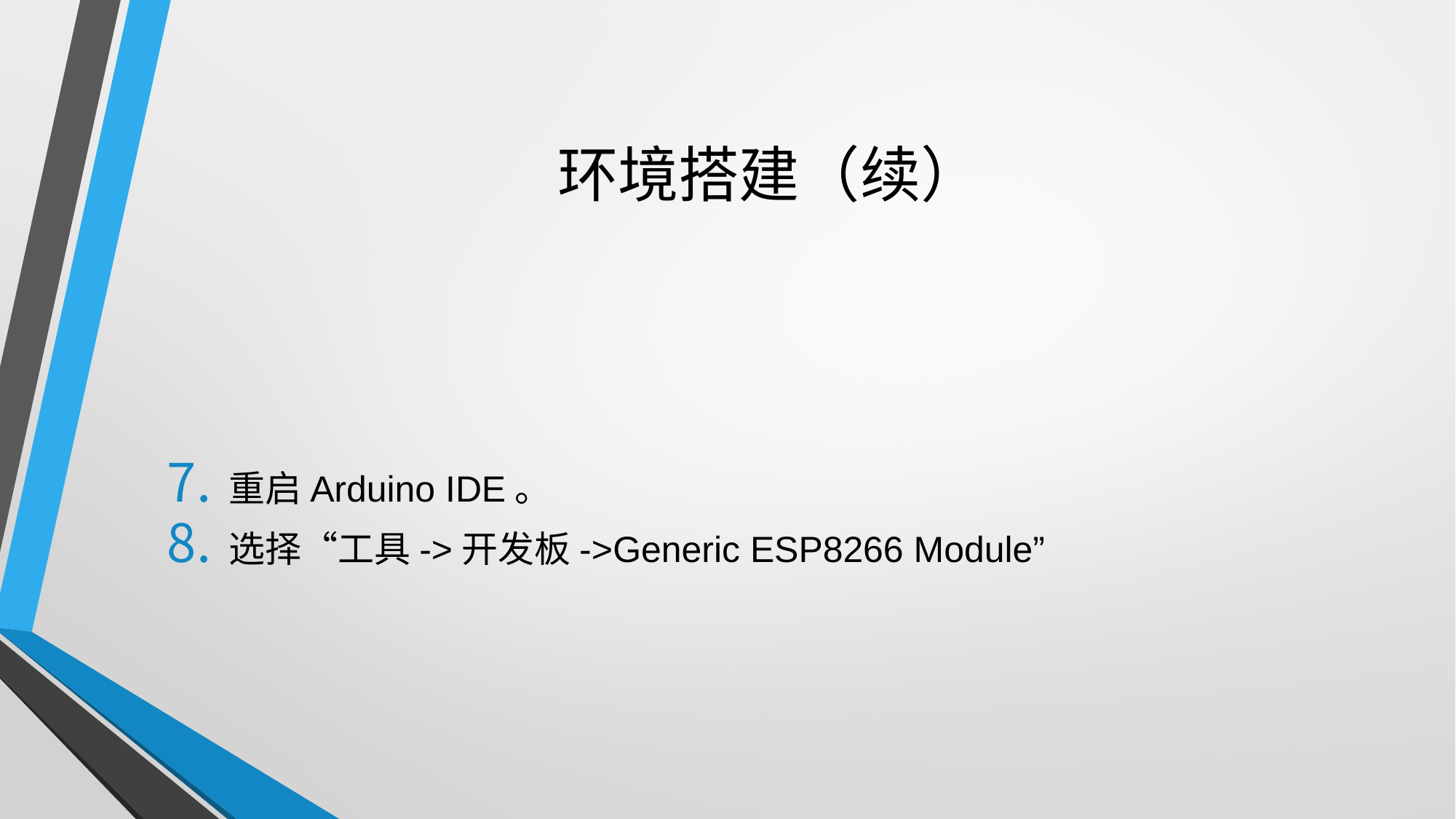

# 环境搭建（续）
重启Arduino IDE。
选择“工具->开发板->Generic ESP8266 Module”